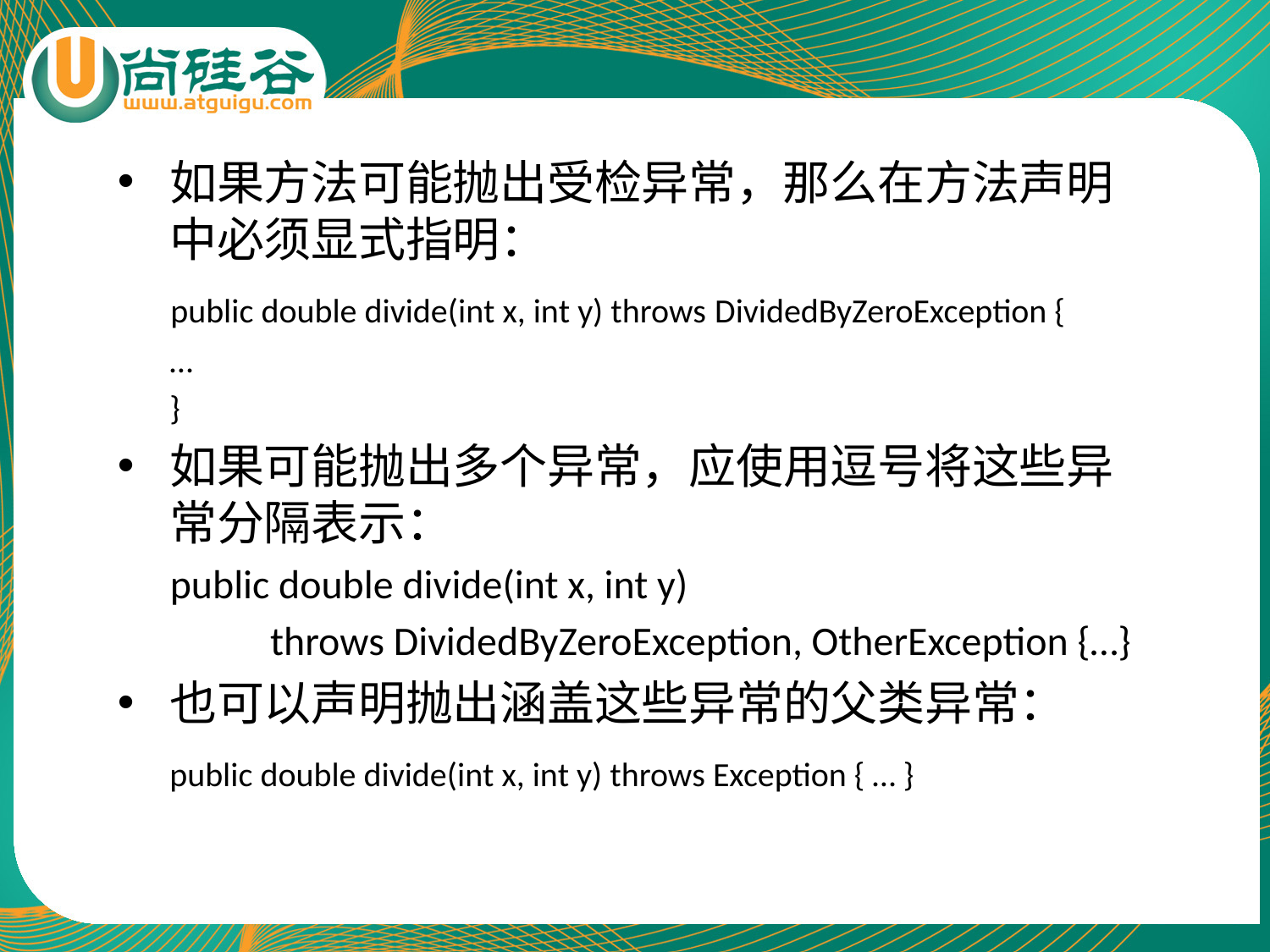

如果方法可能抛出受检异常，那么在方法声明中必须显式指明：
     public double divide(int x, int y) throws DividedByZeroException {
 		…
	}
如果可能抛出多个异常，应使用逗号将这些异常分隔表示：
public double divide(int x, int y)
           throws DividedByZeroException, OtherException {…}
也可以声明抛出涵盖这些异常的父类异常：
	public double divide(int x, int y) throws Exception { … }